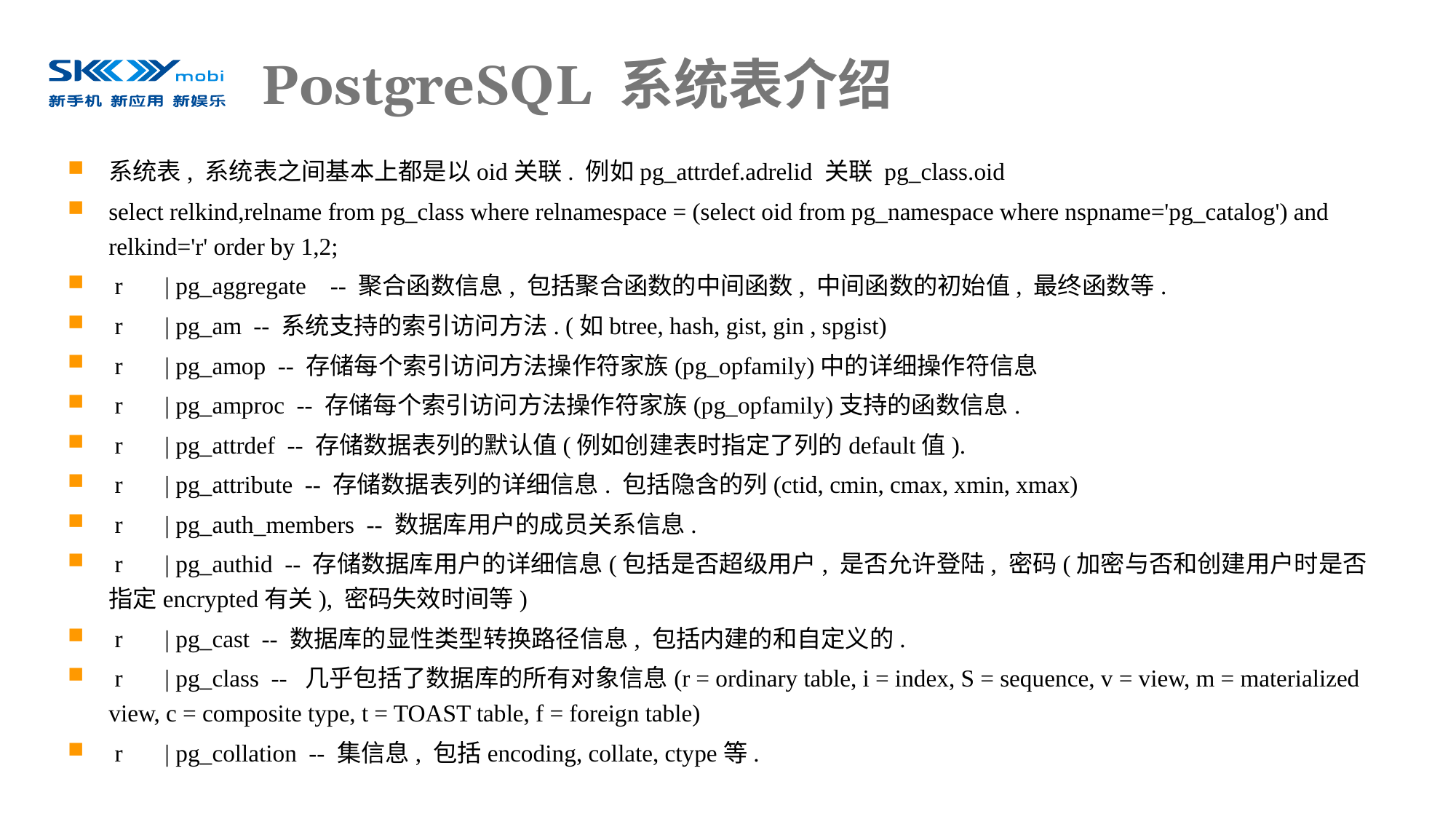

# PostgreSQL 系统表介绍
系统表, 系统表之间基本上都是以oid关联. 例如pg_attrdef.adrelid 关联 pg_class.oid
select relkind,relname from pg_class where relnamespace = (select oid from pg_namespace where nspname='pg_catalog') and relkind='r' order by 1,2;
 r       | pg_aggregate    -- 聚合函数信息, 包括聚合函数的中间函数, 中间函数的初始值, 最终函数等.
 r       | pg_am  -- 系统支持的索引访问方法. (如btree, hash, gist, gin , spgist)
 r       | pg_amop  -- 存储每个索引访问方法操作符家族(pg_opfamily)中的详细操作符信息
 r       | pg_amproc  -- 存储每个索引访问方法操作符家族(pg_opfamily)支持的函数信息.
 r       | pg_attrdef  -- 存储数据表列的默认值(例如创建表时指定了列的default值).
 r       | pg_attribute  -- 存储数据表列的详细信息. 包括隐含的列(ctid, cmin, cmax, xmin, xmax)
 r       | pg_auth_members  -- 数据库用户的成员关系信息.
 r       | pg_authid  -- 存储数据库用户的详细信息(包括是否超级用户, 是否允许登陆, 密码(加密与否和创建用户时是否指定encrypted有关), 密码失效时间等)
 r       | pg_cast  -- 数据库的显性类型转换路径信息, 包括内建的和自定义的.
 r       | pg_class  --  几乎包括了数据库的所有对象信息(r = ordinary table, i = index, S = sequence, v = view, m = materialized view, c = composite type, t = TOAST table, f = foreign table)
 r       | pg_collation  -- 集信息, 包括encoding, collate, ctype等.